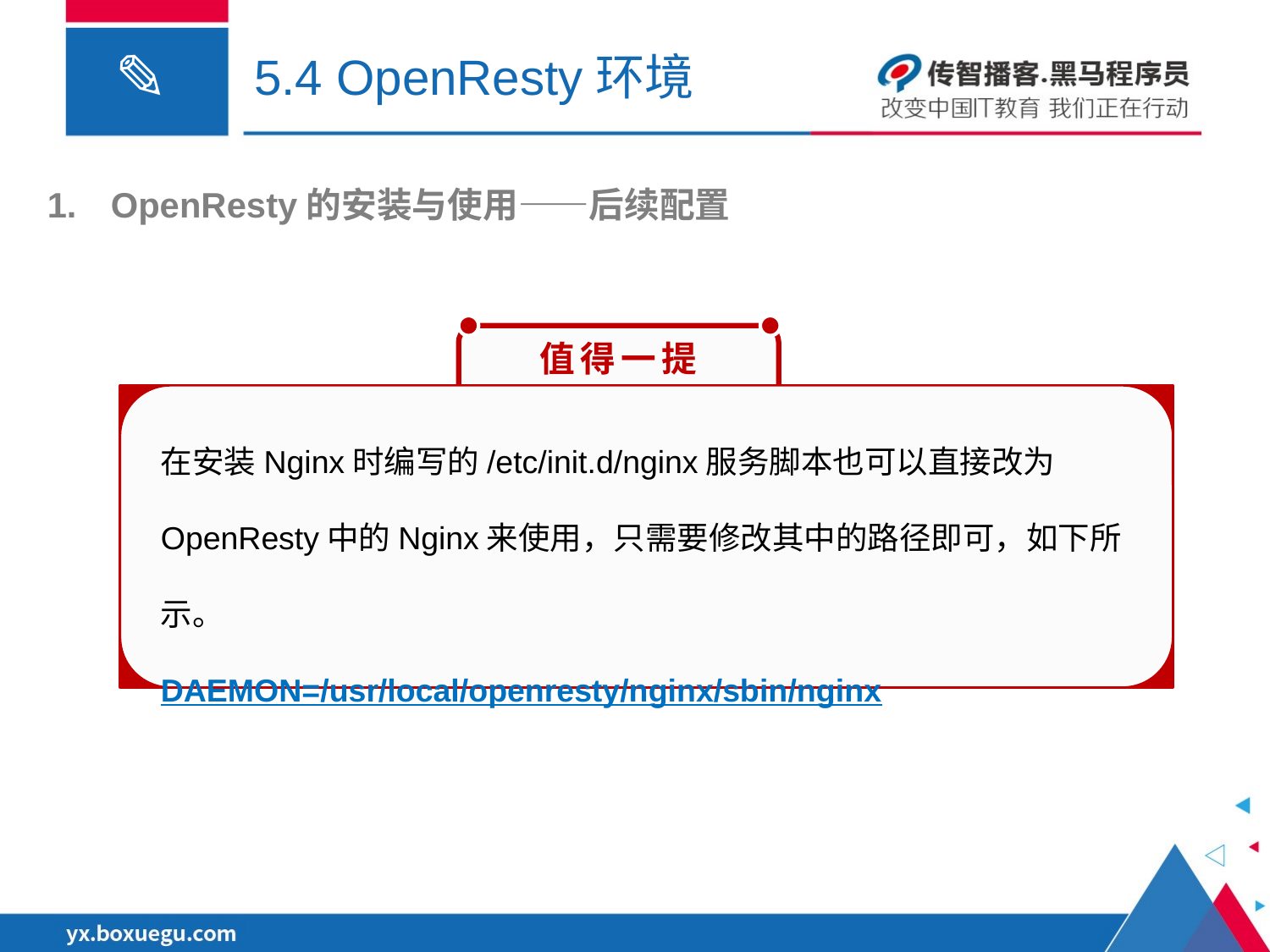

# 5.4 OpenResty环境
OpenResty的安装与使用——后续配置

值得一提

在安装Nginx时编写的/etc/init.d/nginx服务脚本也可以直接改为OpenResty中的Nginx来使用，只需要修改其中的路径即可，如下所示。
DAEMON=/usr/local/openresty/nginx/sbin/nginx